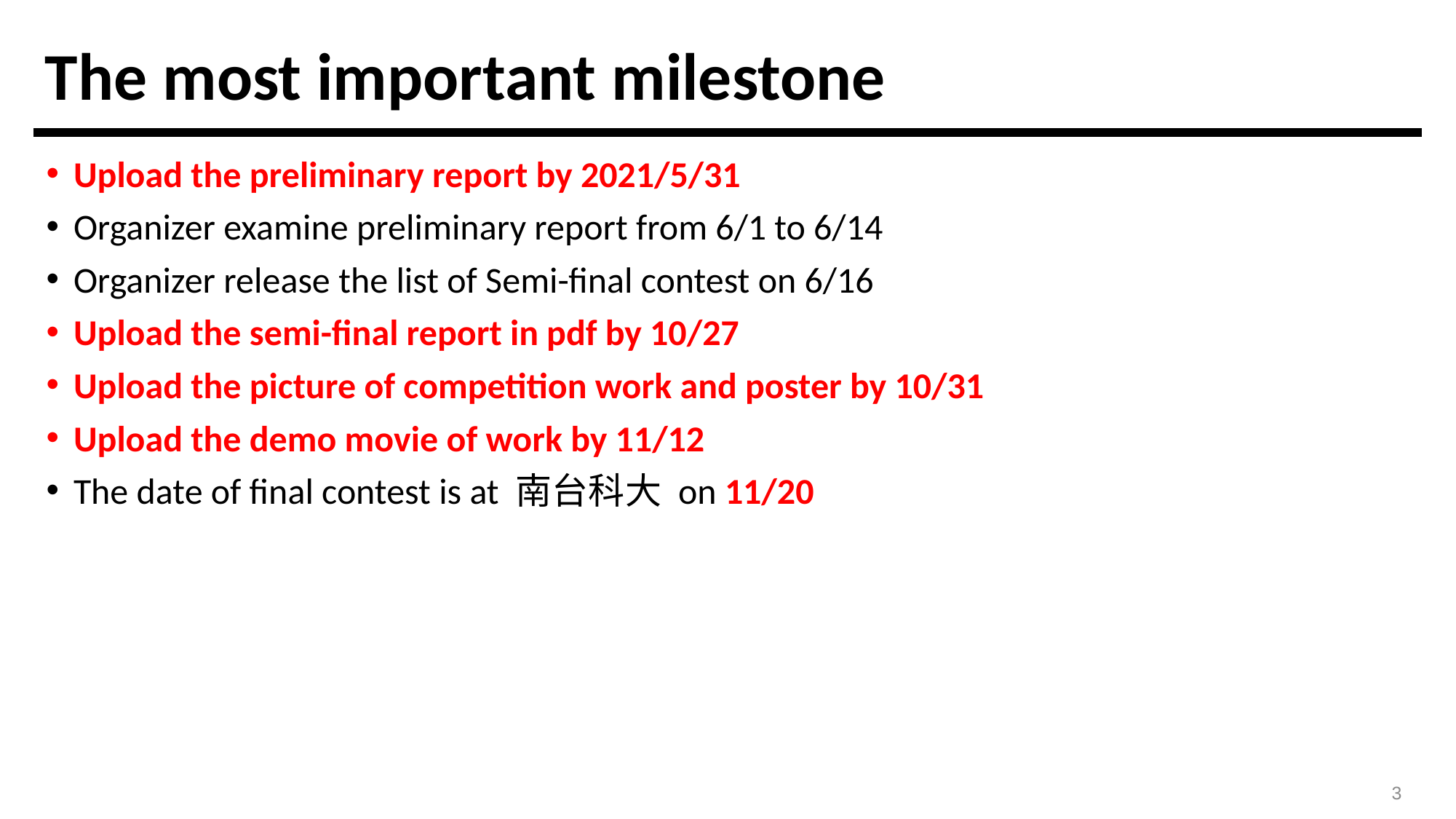

# The most important milestone
Upload the preliminary report by 2021/5/31
Organizer examine preliminary report from 6/1 to 6/14
Organizer release the list of Semi-final contest on 6/16
Upload the semi-final report in pdf by 10/27
Upload the picture of competition work and poster by 10/31
Upload the demo movie of work by 11/12
The date of final contest is at 南台科大 on 11/20